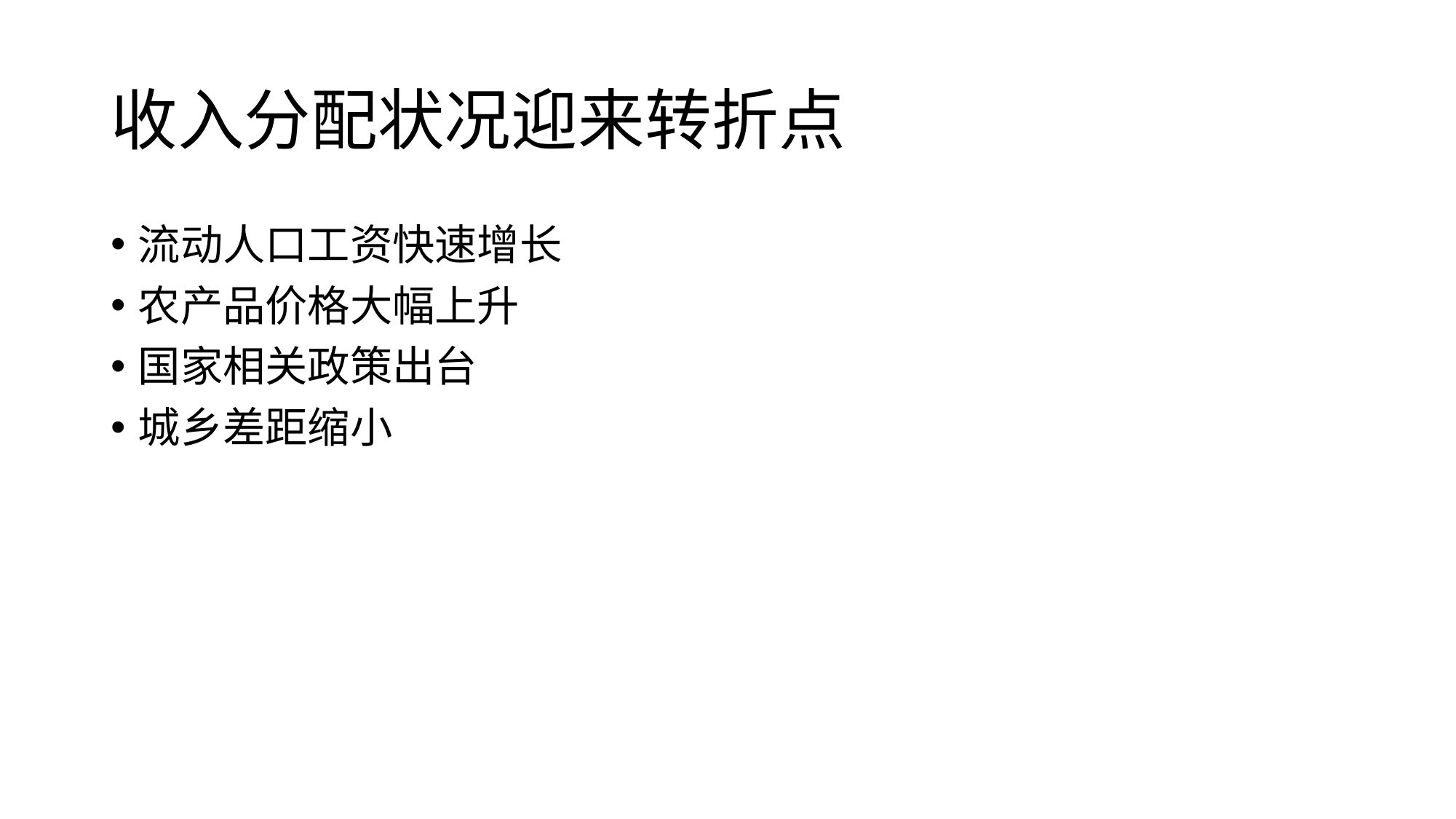

# 收入分配状况迎来转折点
流动人口工资快速增长
农产品价格大幅上升
国家相关政策出台
城乡差距缩小